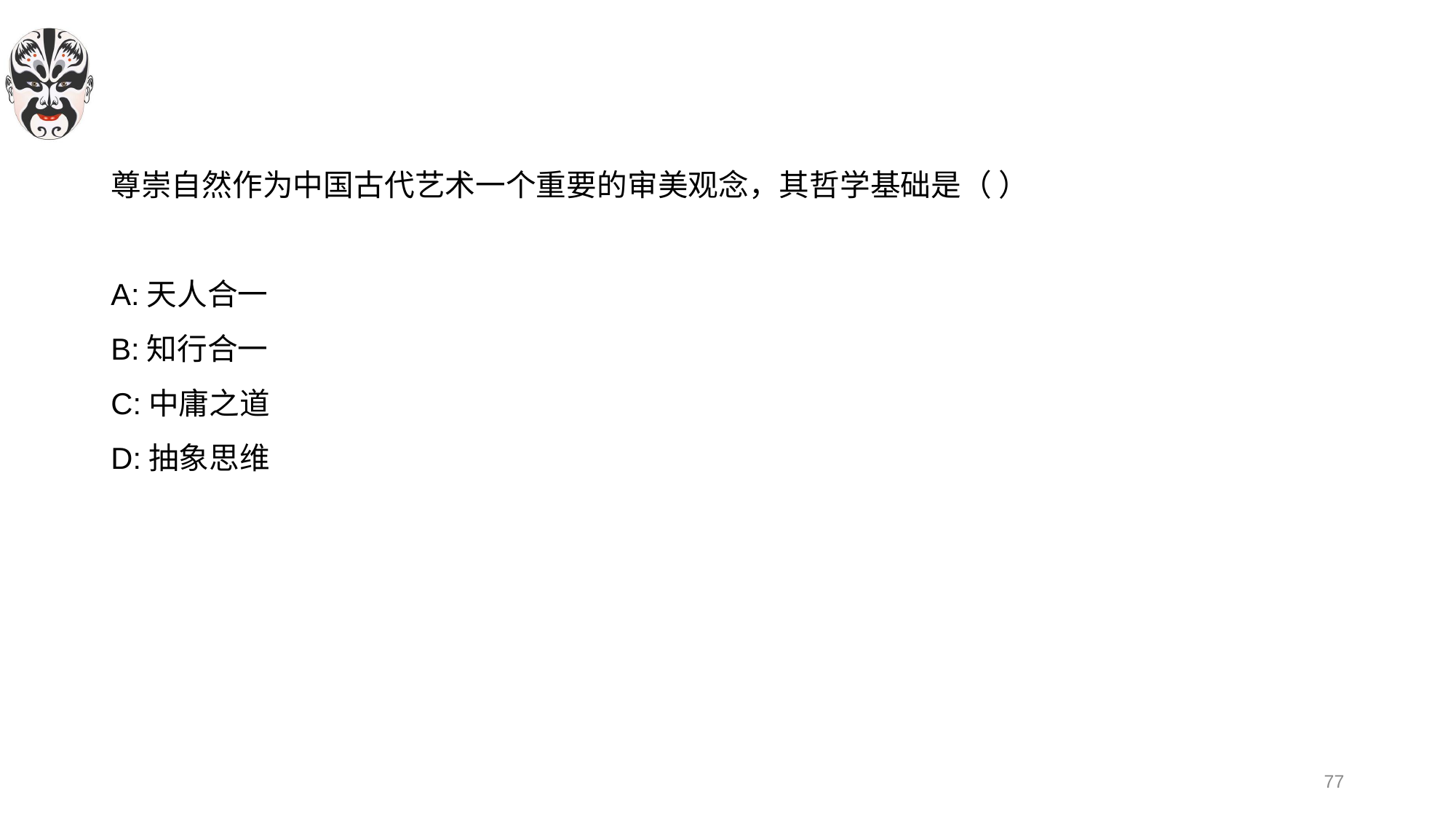

#
尊崇自然作为中国古代艺术一个重要的审美观念，其哲学基础是（ ）

A:天人合一
B:知行合一
C:中庸之道
D:抽象思维

77